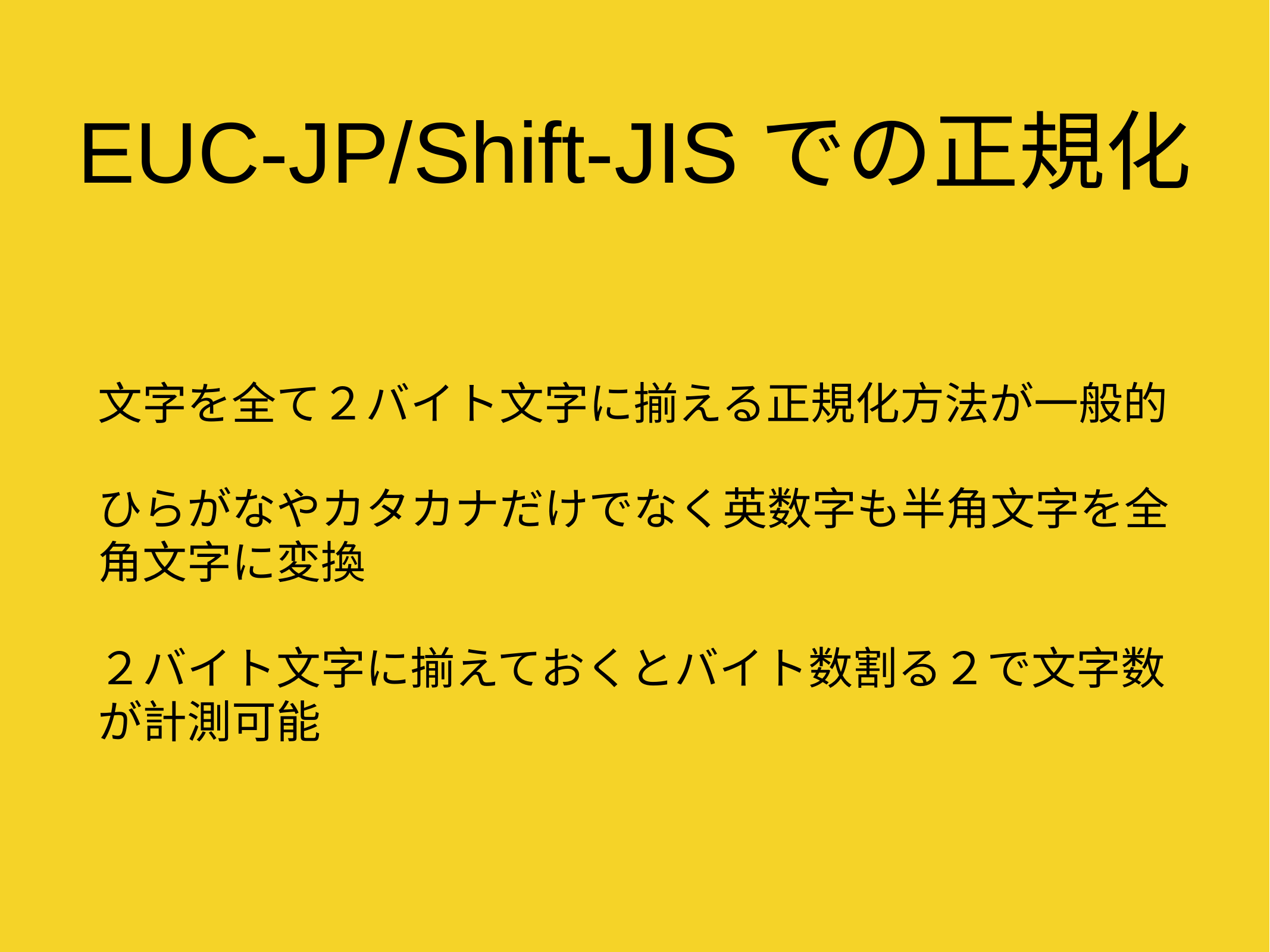

# EUC-JP/Shift-JISでの正規化
文字を全て２バイト文字に揃える正規化方法が一般的
ひらがなやカタカナだけでなく英数字も半角文字を全角文字に変換
２バイト文字に揃えておくとバイト数割る２で文字数が計測可能